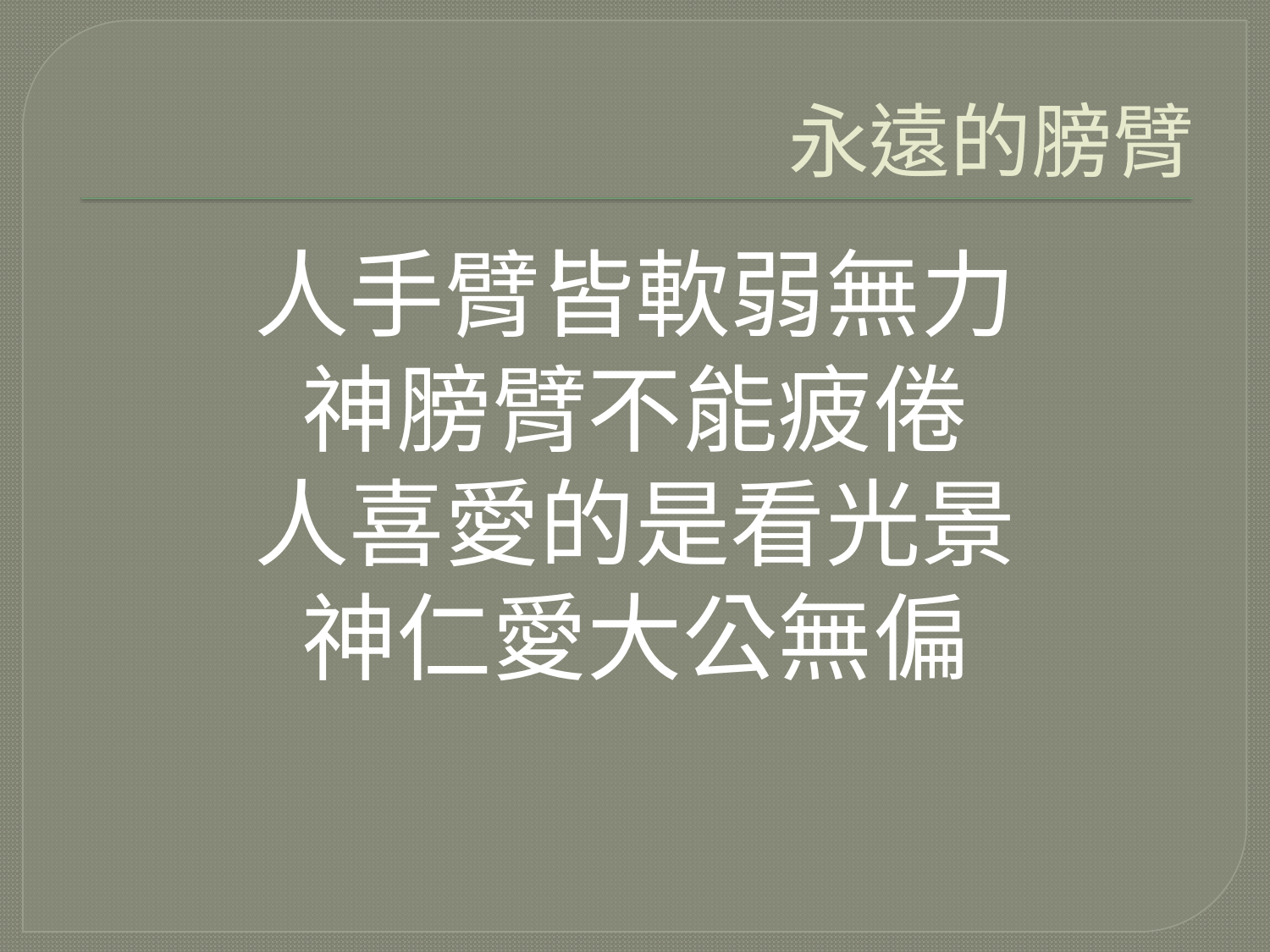

# 永遠的膀臂
人手臂皆軟弱無力
神膀臂不能疲倦
人喜愛的是看光景
神仁愛大公無偏